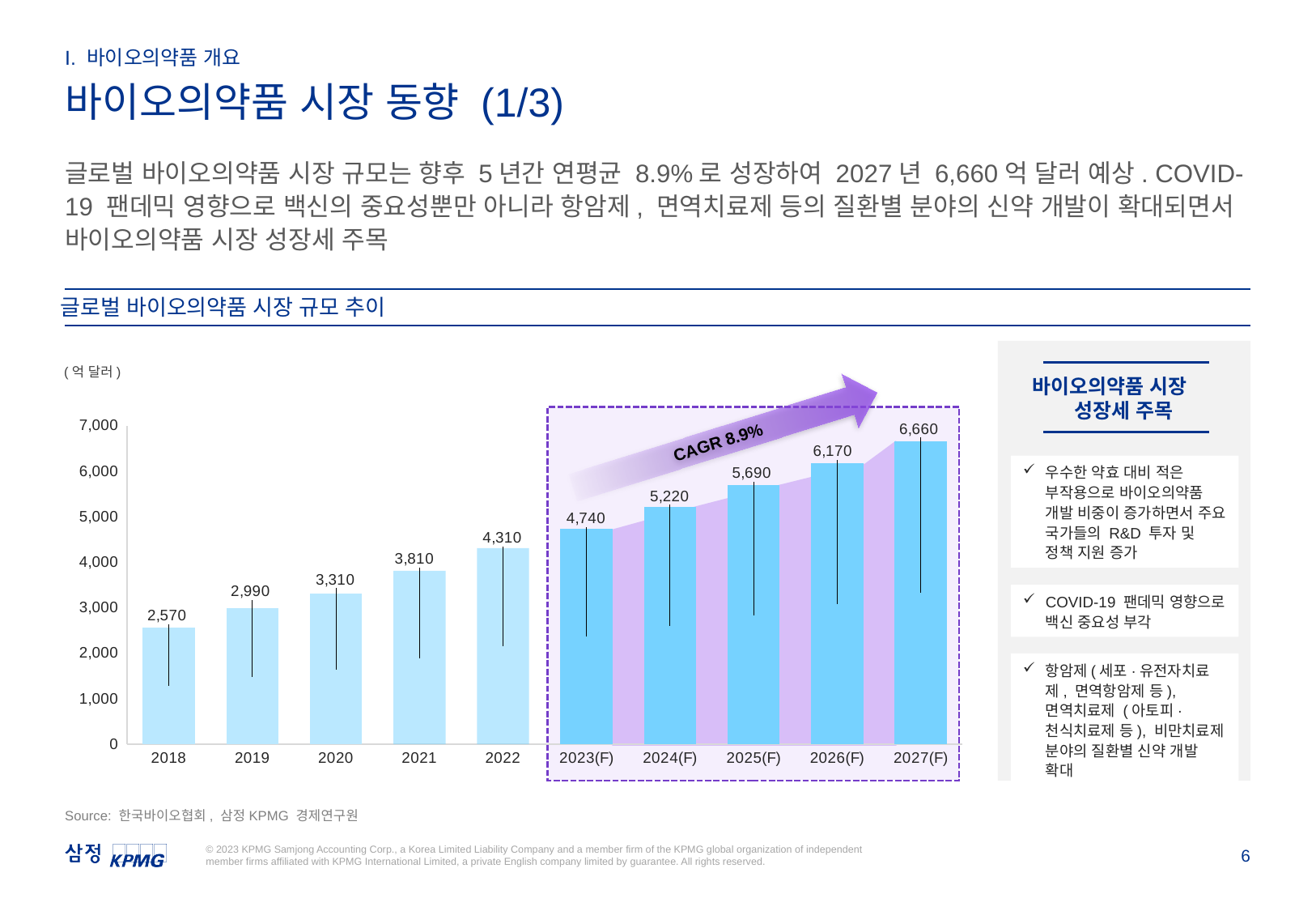

I. 바이오의약품 개요
바이오의약품 시장 동향 (1/3)
글로벌 바이오의약품 시장 규모는 향후 5년간 연평균 8.9%로 성장하여 2027년 6,660억 달러 예상. COVID-19 팬데믹 영향으로 백신의 중요성뿐만 아니라 항암제, 면역치료제 등의 질환별 분야의 신약 개발이 확대되면서 바이오의약품 시장 성장세 주목
글로벌 바이오의약품 시장 규모 추이

바이오의약품 시장      성장세 주목
(억 달러)

### Chart

| Category | IT |
|---|---|
| 2018 | 2570.0 |
| 2019 | 2990.0 |
| 2020 | 3310.0 |
| 2021 | 3810.0 |
| 2022 | 4310.0 |
| 2023(F) | 4740.0 |
| 2024(F) | 5220.0 |
| 2025(F) | 5690.0 |
| 2026(F) | 6170.0 |
| 2027(F) | 6660.0 |
CAGR 8.9%

우수한 약효 대비 적은 부작용으로 바이오의약품 개발 비중이 증가하면서 주요 국가들의 R&D 투자 및 정책 지원 증가
COVID-19 팬데믹 영향으로 백신 중요성 부각
항암제(세포·유전자치료제, 면역항암제 등), 면역치료제 (아토피· 천식치료제 등), 비만치료제 분야의 질환별 신약 개발 확대
Source: 한국바이오협회, 삼정KPMG 경제연구원